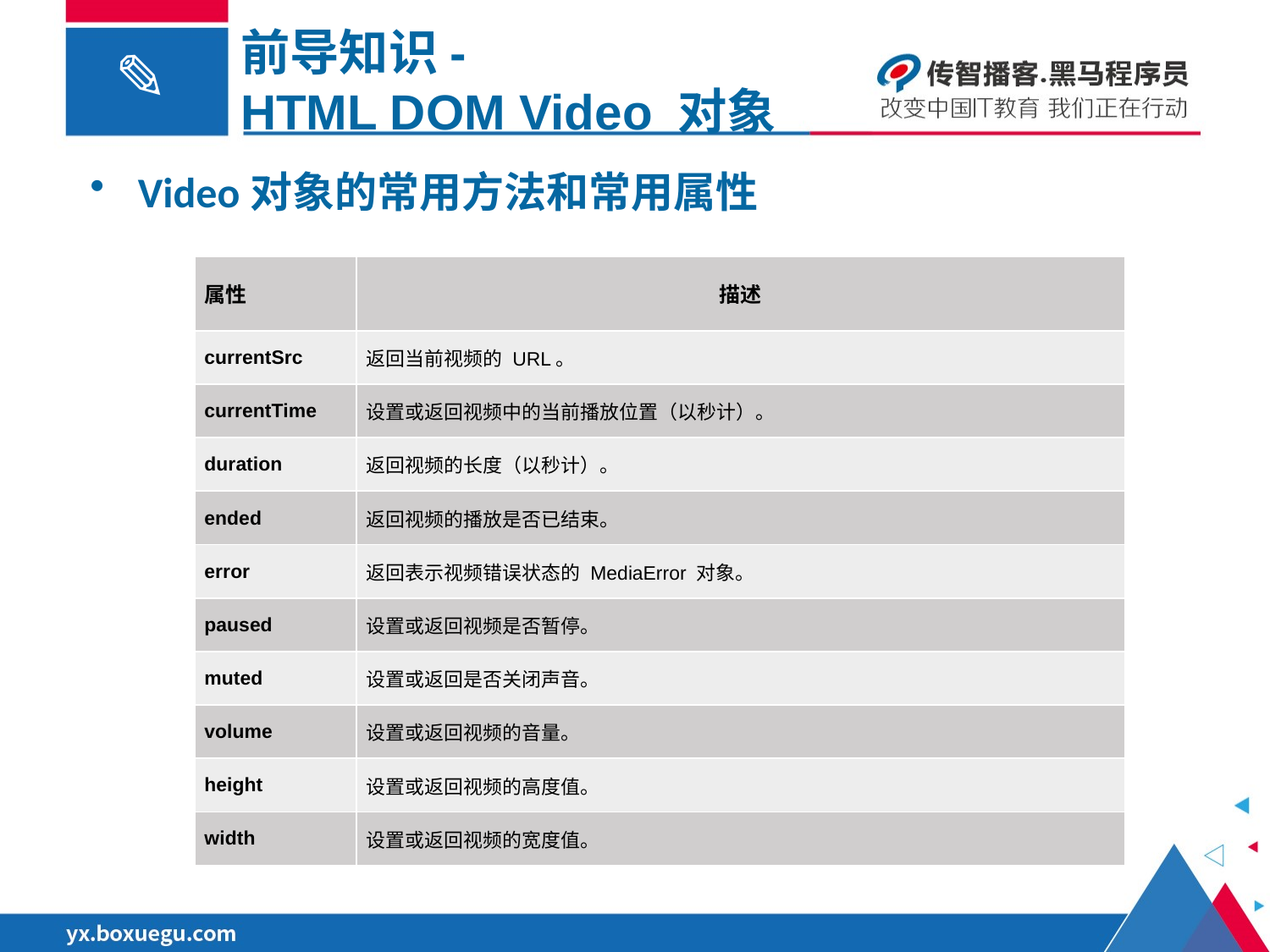

前导知识-
HTML DOM Video 对象
Video对象的常用方法和常用属性
| 属性 | 描述 |
| --- | --- |
| currentSrc | 返回当前视频的 URL。 |
| currentTime | 设置或返回视频中的当前播放位置（以秒计）。 |
| duration | 返回视频的长度（以秒计）。 |
| ended | 返回视频的播放是否已结束。 |
| error | 返回表示视频错误状态的 MediaError 对象。 |
| paused | 设置或返回视频是否暂停。 |
| muted | 设置或返回是否关闭声音。 |
| volume | 设置或返回视频的音量。 |
| height | 设置或返回视频的高度值。 |
| width | 设置或返回视频的宽度值。 |